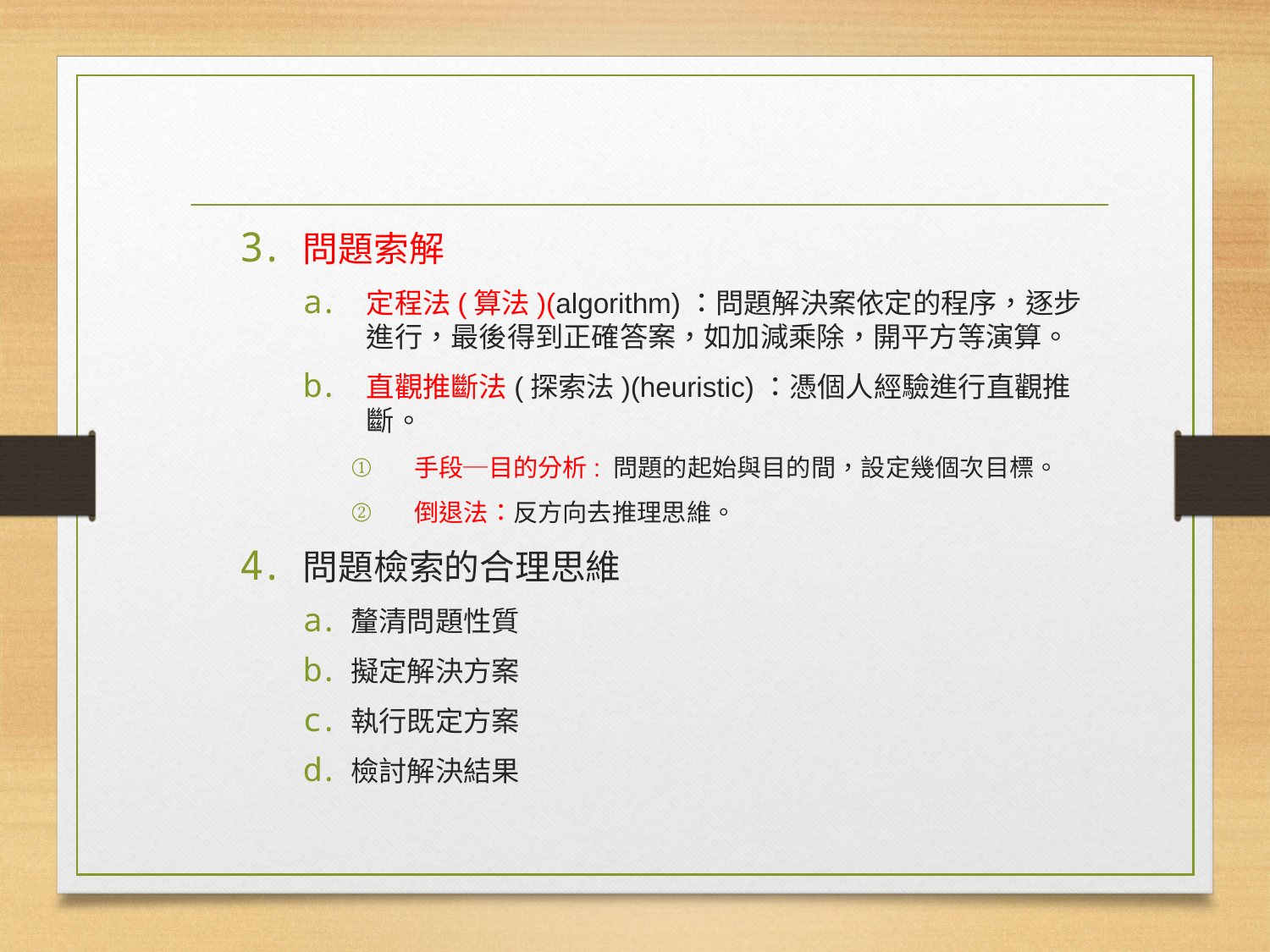

#
問題索解
定程法(算法)(algorithm)：問題解決案依定的程序，逐步進行，最後得到正確答案，如加減乘除，開平方等演算。
直觀推斷法(探索法)(heuristic)：憑個人經驗進行直觀推斷。
手段─目的分析: 問題的起始與目的間，設定幾個次目標。
倒退法：反方向去推理思維。
問題檢索的合理思維
釐清問題性質
擬定解決方案
執行既定方案
檢討解決結果